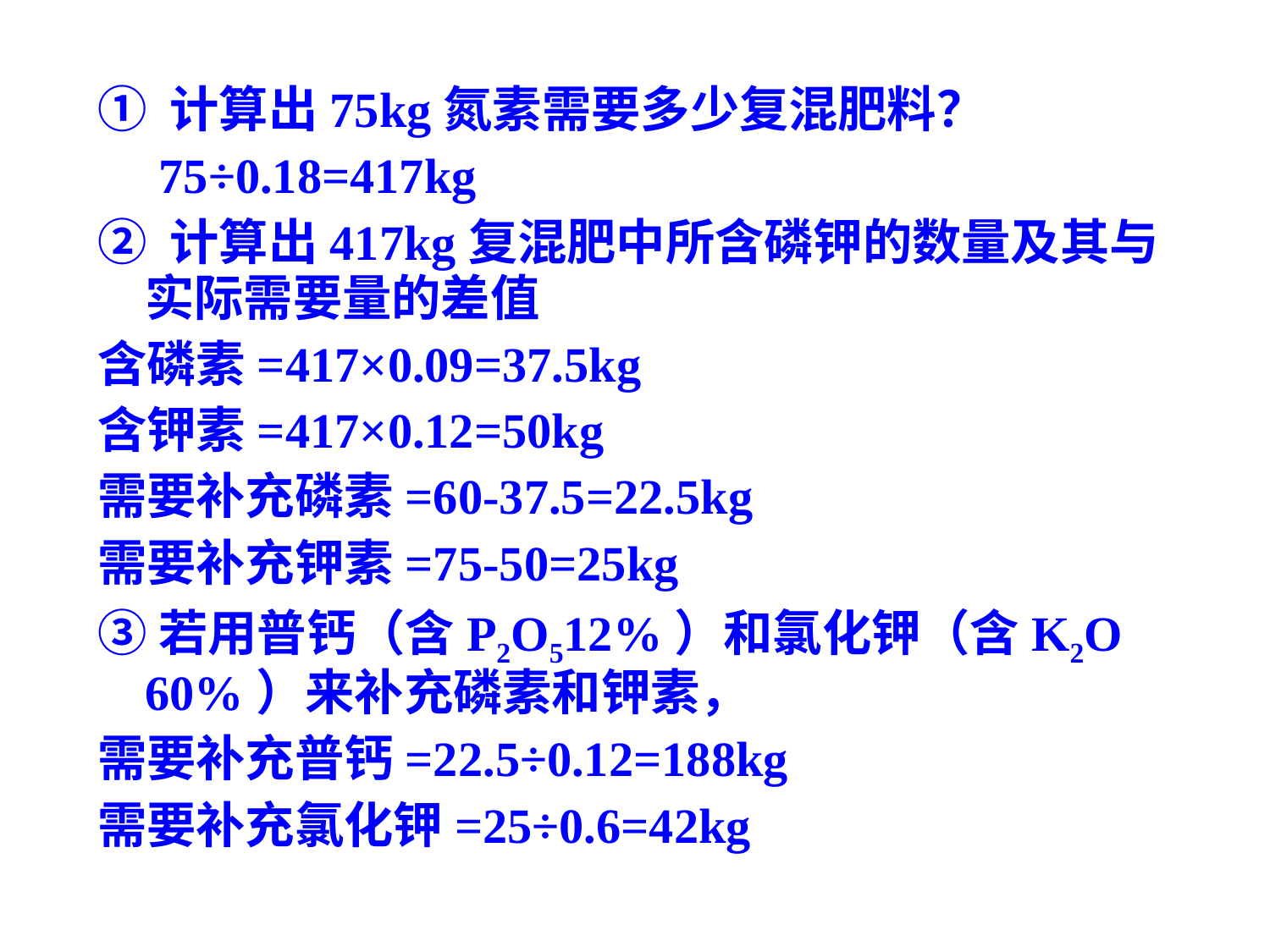

① 计算出75kg氮素需要多少复混肥料？
     75÷0.18=417kg
② 计算出417kg复混肥中所含磷钾的数量及其与实际需要量的差值
含磷素=417×0.09=37.5kg
含钾素=417×0.12=50kg
需要补充磷素=60-37.5=22.5kg
需要补充钾素=75-50=25kg
③若用普钙（含P2O512%）和氯化钾（含K2O 60%）来补充磷素和钾素，
需要补充普钙=22.5÷0.12=188kg
需要补充氯化钾=25÷0.6=42kg